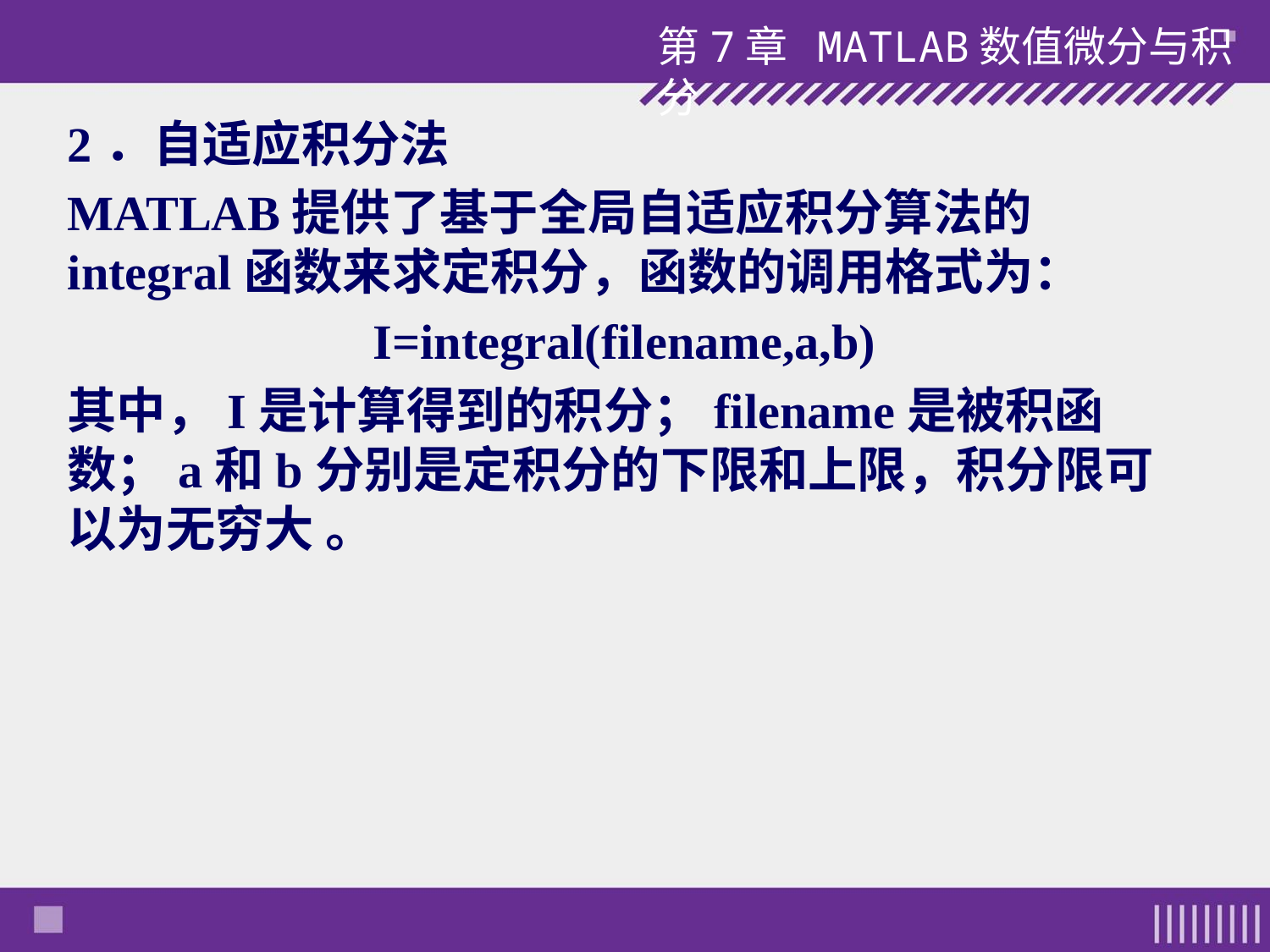

第7章  MATLAB数值微分与积分
2．自适应积分法
MATLAB提供了基于全局自适应积分算法的integral函数来求定积分，函数的调用格式为：
I=integral(filename,a,b)
其中，I是计算得到的积分；filename是被积函数；a和b分别是定积分的下限和上限，积分限可以为无穷大 。